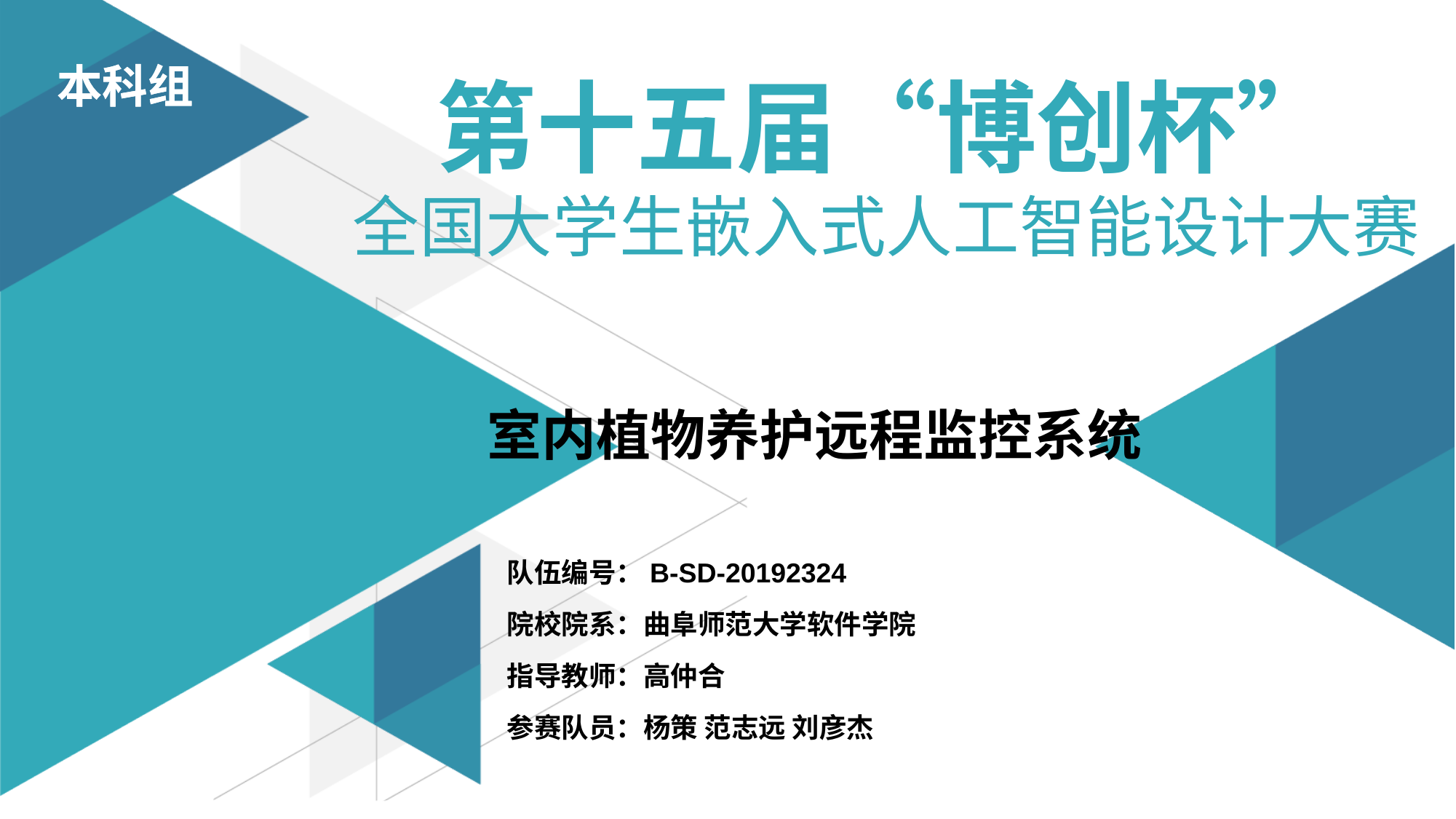

室内植物养护远程监控系统
队伍编号：B-SD-20192324
院校院系：曲阜师范大学软件学院
指导教师：高仲合
参赛队员：杨策 范志远 刘彦杰